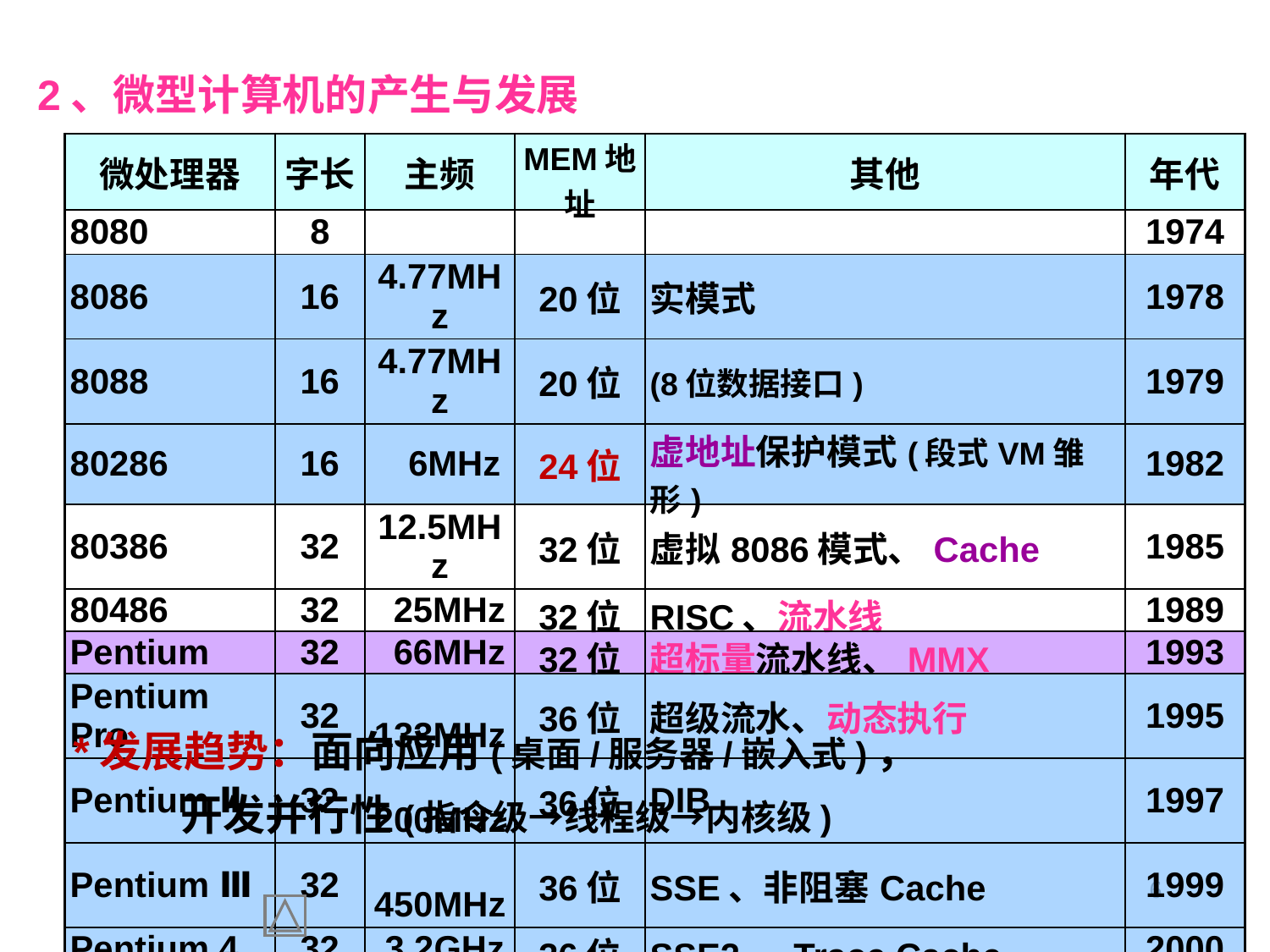

2、微型计算机的产生与发展
| 微处理器 | 字长 | 主频 | MEM地址 | 其他 | 年代 |
| --- | --- | --- | --- | --- | --- |
| 8080 | 8 |  |  |  | 1974 |
| 8086 | 16 | 4.77MHz | 20位 | 实模式 | 1978 |
| 8088 | 16 | 4.77MHz | 20位 | (8位数据接口) | 1979 |
| 80286 | 16 | 6MHz | 24位 | 虚地址保护模式(段式VM雏形) | 1982 |
| 80386 | 32 | 12.5MHz | 32位 | 虚拟8086模式、Cache | 1985 |
| 80486 | 32 | 25MHz | 32位 | RISC、流水线 | 1989 |
| Pentium | 32 | 66MHz | 32位 | 超标量流水线、MMX | 1993 |
| Pentium Pro | 32 | 133MHz | 36位 | 超级流水、动态执行 | 1995 |
| Pentium Ⅱ | 32 | 200MHz | 36位 | DIB | 1997 |
| Pentium Ⅲ | 32 | 450MHz | 36位 | SSE、非阻塞Cache | 1999 |
| Pentium 4 | 32 | 3.2GHz | 36位 | SSE2、Trace Cache | 2000 |
| Core 2 Duo | 64 | 1.6GHz |  | 双核 | 2006 |
   *发展趋势：面向应用(桌面/服务器/嵌入式)，
              开发并行性(指令级→线程级→内核级)
6